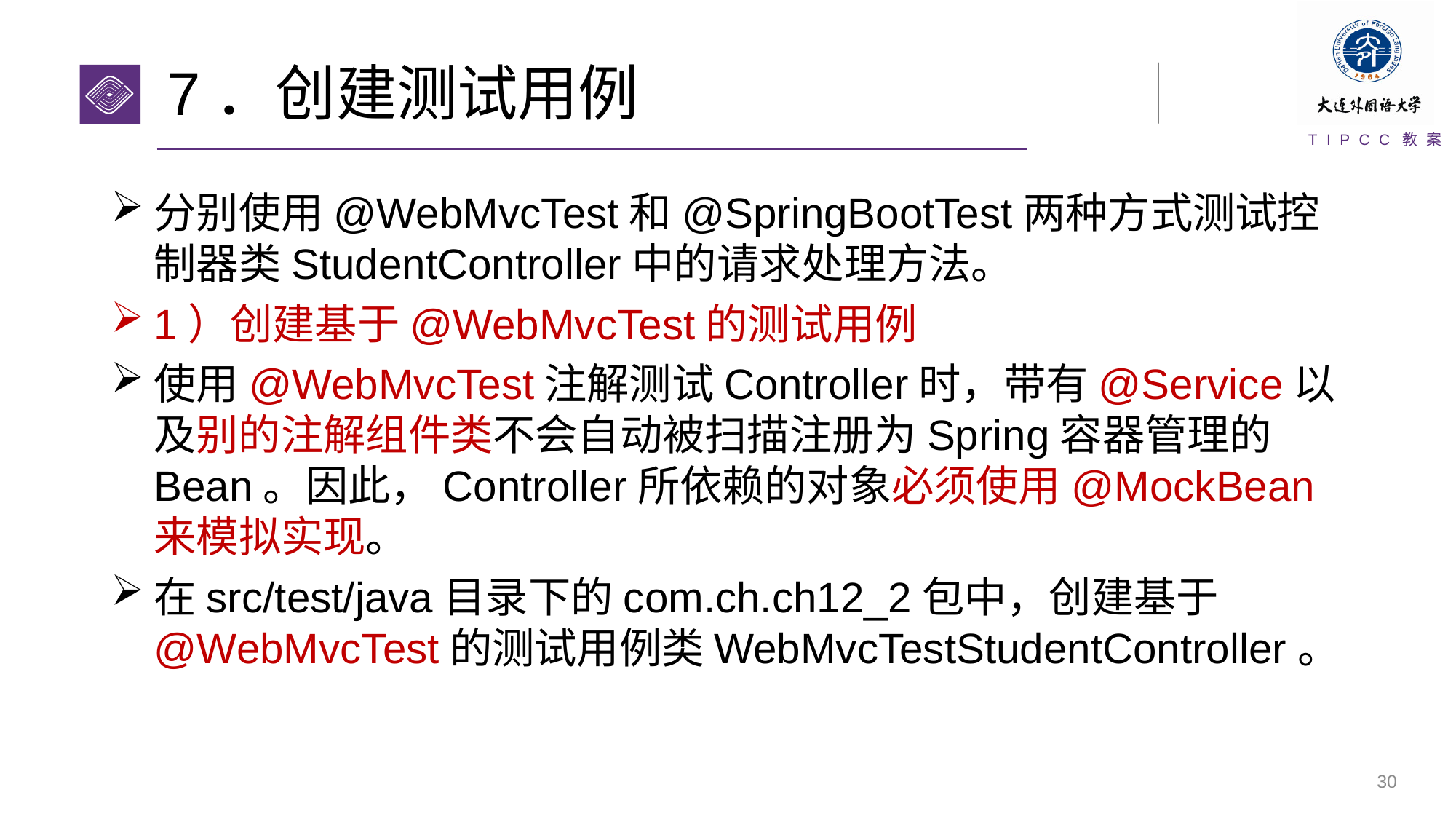

# 7．创建测试用例
分别使用@WebMvcTest和@SpringBootTest两种方式测试控制器类StudentController中的请求处理方法。
1）创建基于@WebMvcTest的测试用例
使用@WebMvcTest注解测试Controller时，带有@Service以及别的注解组件类不会自动被扫描注册为Spring容器管理的Bean。因此，Controller所依赖的对象必须使用@MockBean来模拟实现。
在src/test/java目录下的com.ch.ch12_2包中，创建基于@WebMvcTest的测试用例类WebMvcTestStudentController。

30